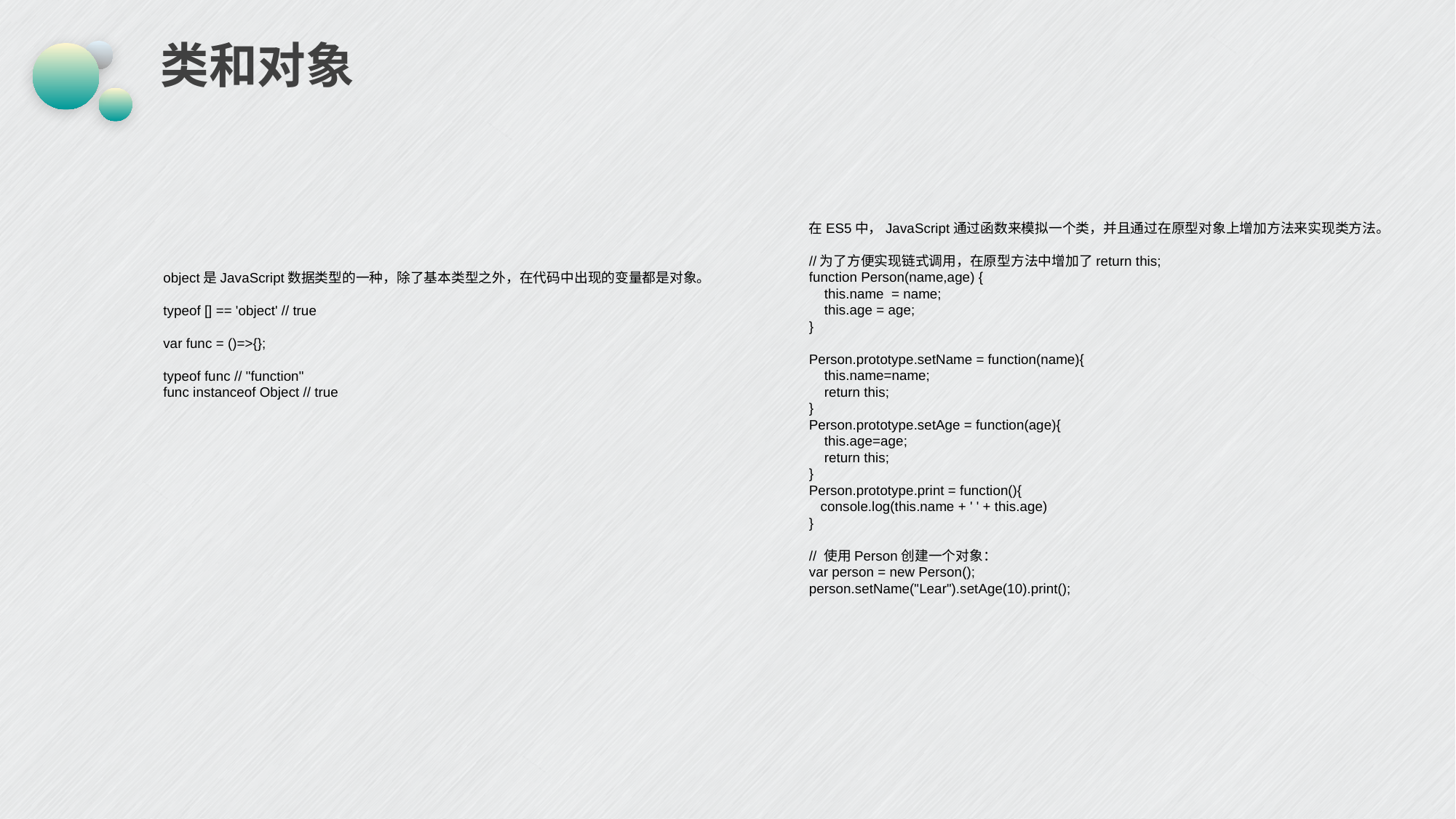

# 类和对象

在ES5中，JavaScript通过函数来模拟一个类，并且通过在原型对象上增加方法来实现类方法。
//为了方便实现链式调用，在原型方法中增加了return this;function Person(name,age) {    this.name  = name;    this.age = age;} Person.prototype.setName = function(name){    this.name=name;    return this;}Person.prototype.setAge = function(age){    this.age=age;    return this;}Person.prototype.print = function(){   console.log(this.name + ' ' + this.age)} // 使用Person创建一个对象：
var person = new Person();person.setName("Lear").setAge(10).print();
object是JavaScript数据类型的一种，除了基本类型之外，在代码中出现的变量都是对象。
typeof [] == 'object' // true var func = ()=>{}; typeof func // "function"func instanceof Object // true